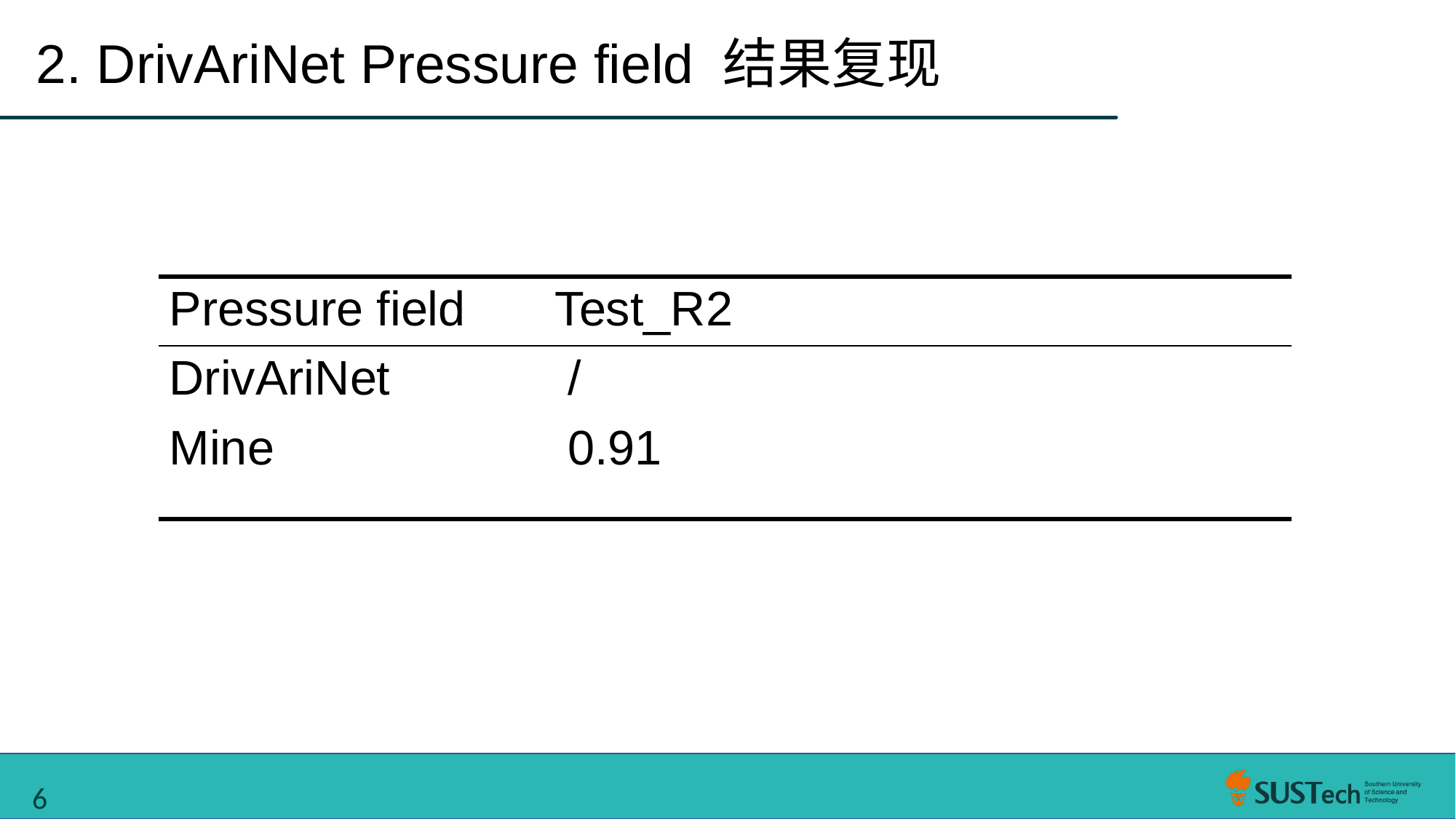

2. DrivAriNet Pressure field 结果复现
| Pressure field | Test\_R2 |  |
| --- | --- | --- |
| DrivAriNet |  | / |
| Mine |  | 0.91 |